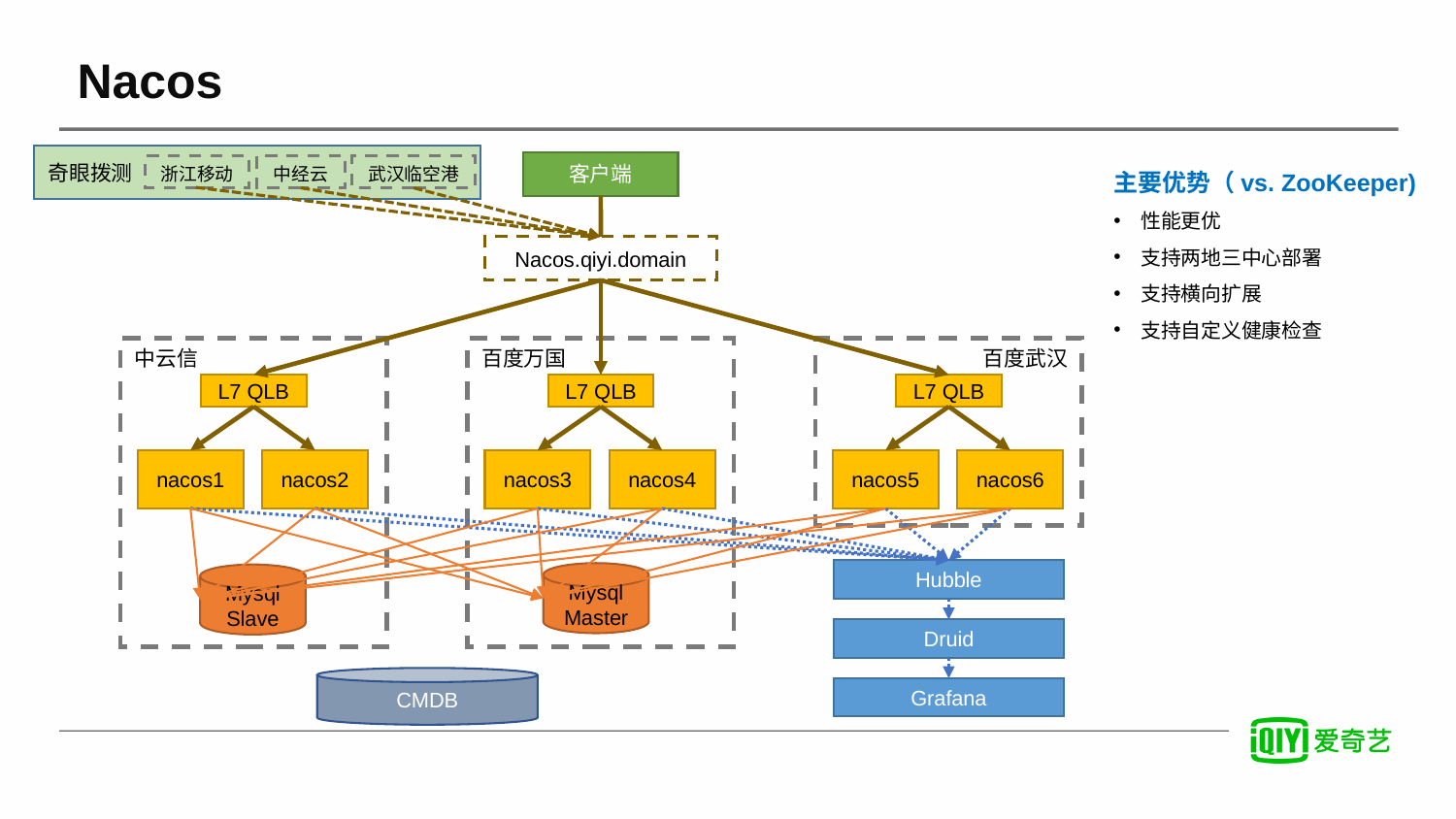

# Nacos
奇眼拨测
浙江移动
中经云
武汉临空港
客户端
Nacos.qiyi.domain
中云信
百度万国
百度武汉
L7 QLB
L7 QLB
L7 QLB
nacos1
nacos2
nacos3
nacos4
nacos5
nacos6
Hubble
Mysql Master
Mysql Slave
Druid
CMDB
Grafana
主要优势（vs. ZooKeeper)
性能更优
支持两地三中心部署
支持横向扩展
支持自定义健康检查